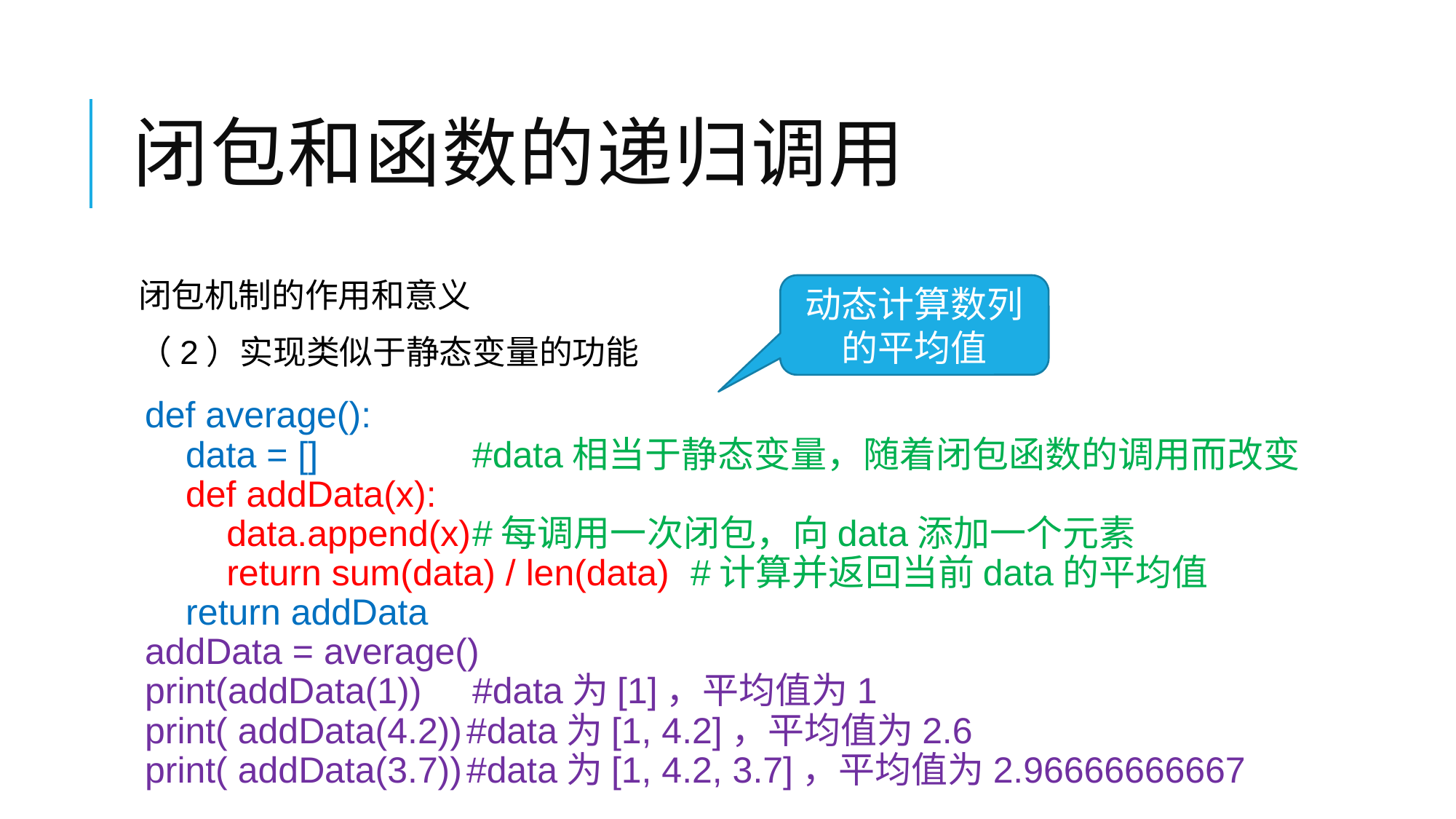

# 闭包和函数的递归调用
闭包机制的作用和意义
（2）实现类似于静态变量的功能
动态计算数列的平均值
def average():
    data = []		#data相当于静态变量，随着闭包函数的调用而改变
    def addData(x):
        data.append(x)	#每调用一次闭包，向data添加一个元素
        return sum(data) / len(data)	#计算并返回当前data的平均值
    return addData
addData = average()
print(addData(1))		#data为[1]，平均值为1
print( addData(4.2))	#data为[1, 4.2]，平均值为2.6
print( addData(3.7))	#data为[1, 4.2, 3.7]，平均值为2.96666666667